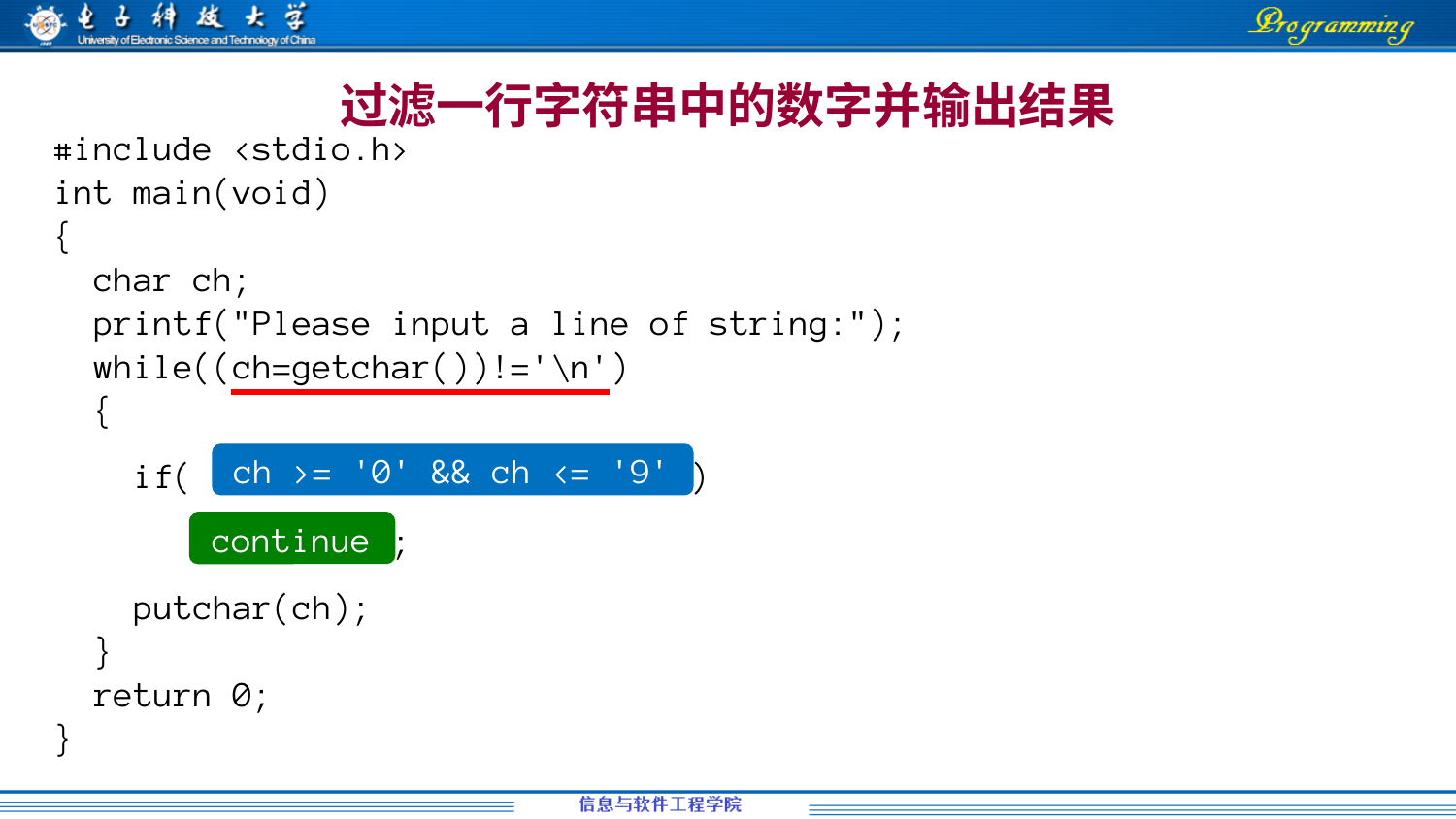

# 过滤一行字符串中的数字并输出结果
#include <stdio.h>
int main(void)
{
  char ch;
  printf("Please input a line of string:");
  while((ch=getchar())!='\n')
  {
    if(        ???????          )
         ????    ;
    putchar(ch);
  }
  return 0;
}
ch >= '0' && ch <= '9'
continue